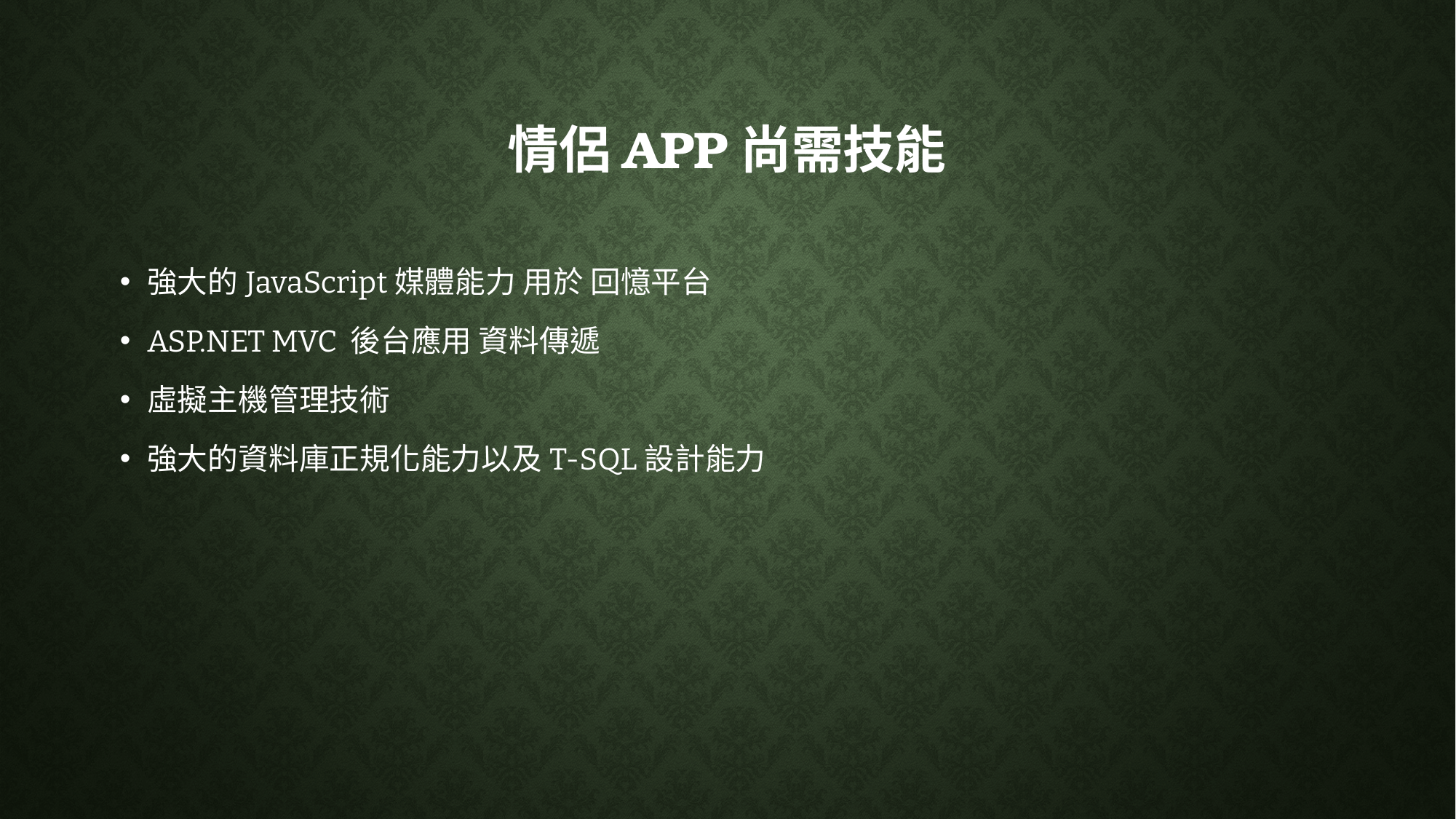

# 情侶APP尚需技能
強大的JavaScript媒體能力 用於 回憶平台
ASP.NET MVC 後台應用 資料傳遞
虛擬主機管理技術
強大的資料庫正規化能力以及T-SQL設計能力